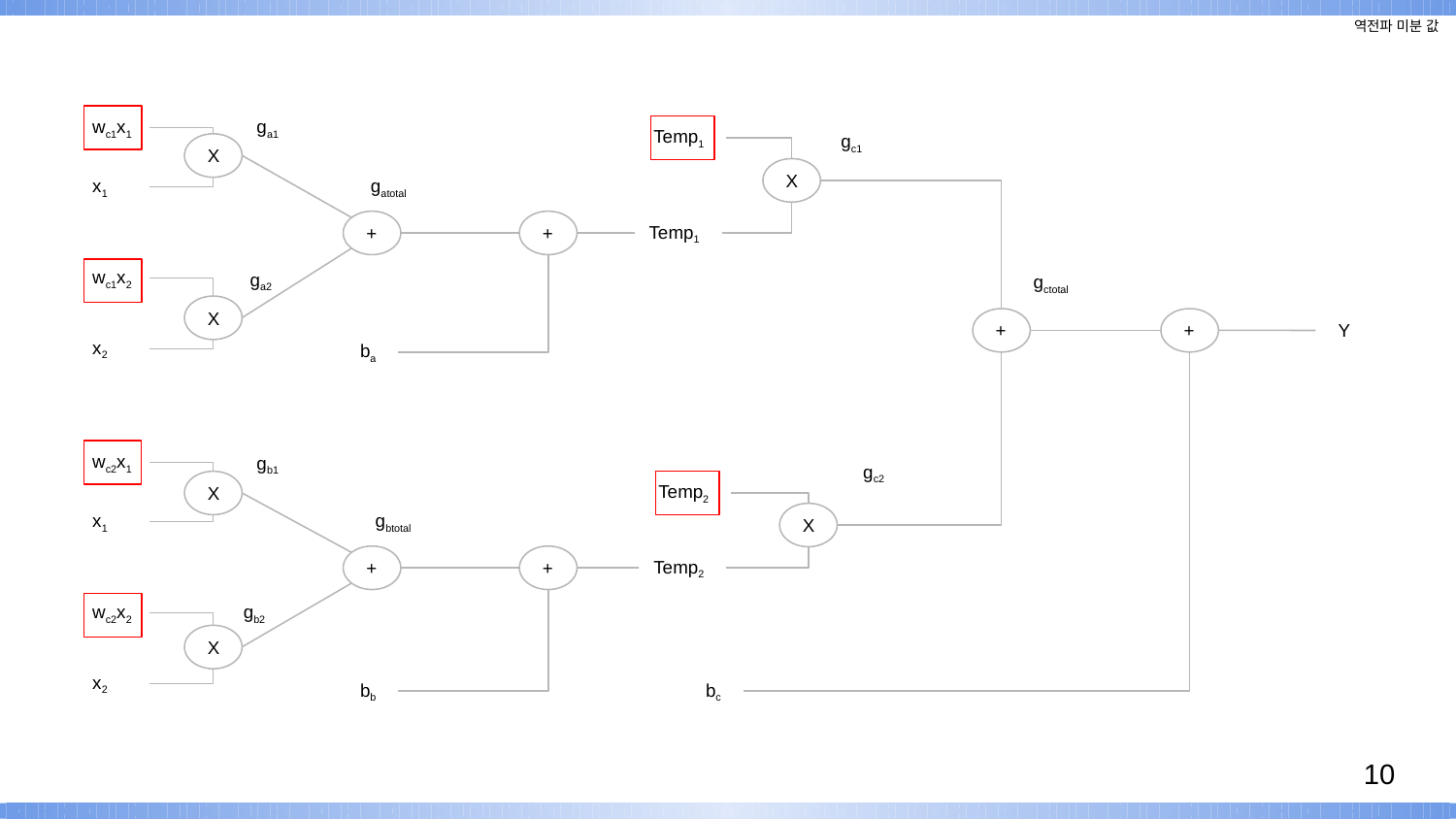

역전파 미분 값
wc1x1
ga1

Temp1

gc1
X
X
x1
gatotal
Temp1
+
+
wc1x2
ga2
gctotal

X
Y
+
+
x2
ba
wc2x1
gb1

gc2
Temp2
X

x1
gbtotal
X
Temp2
+
+
wc2x2
gb2

X
x2
bc
bb
10